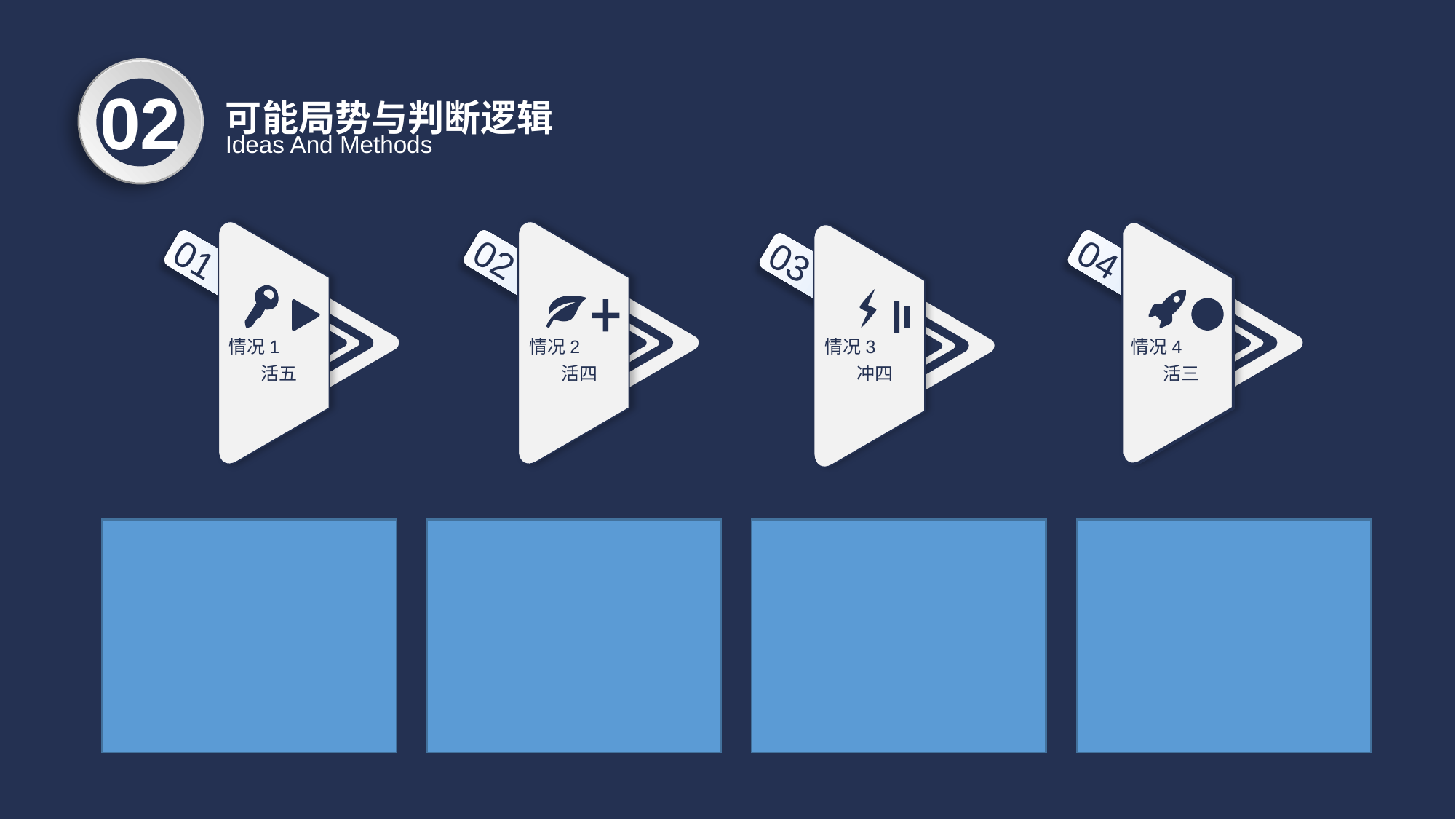

可能局势与判断逻辑

02
Ideas And Methods
02
04
03
01

情况1
活五
情况2
活四
情况3
冲四
情况4
活三